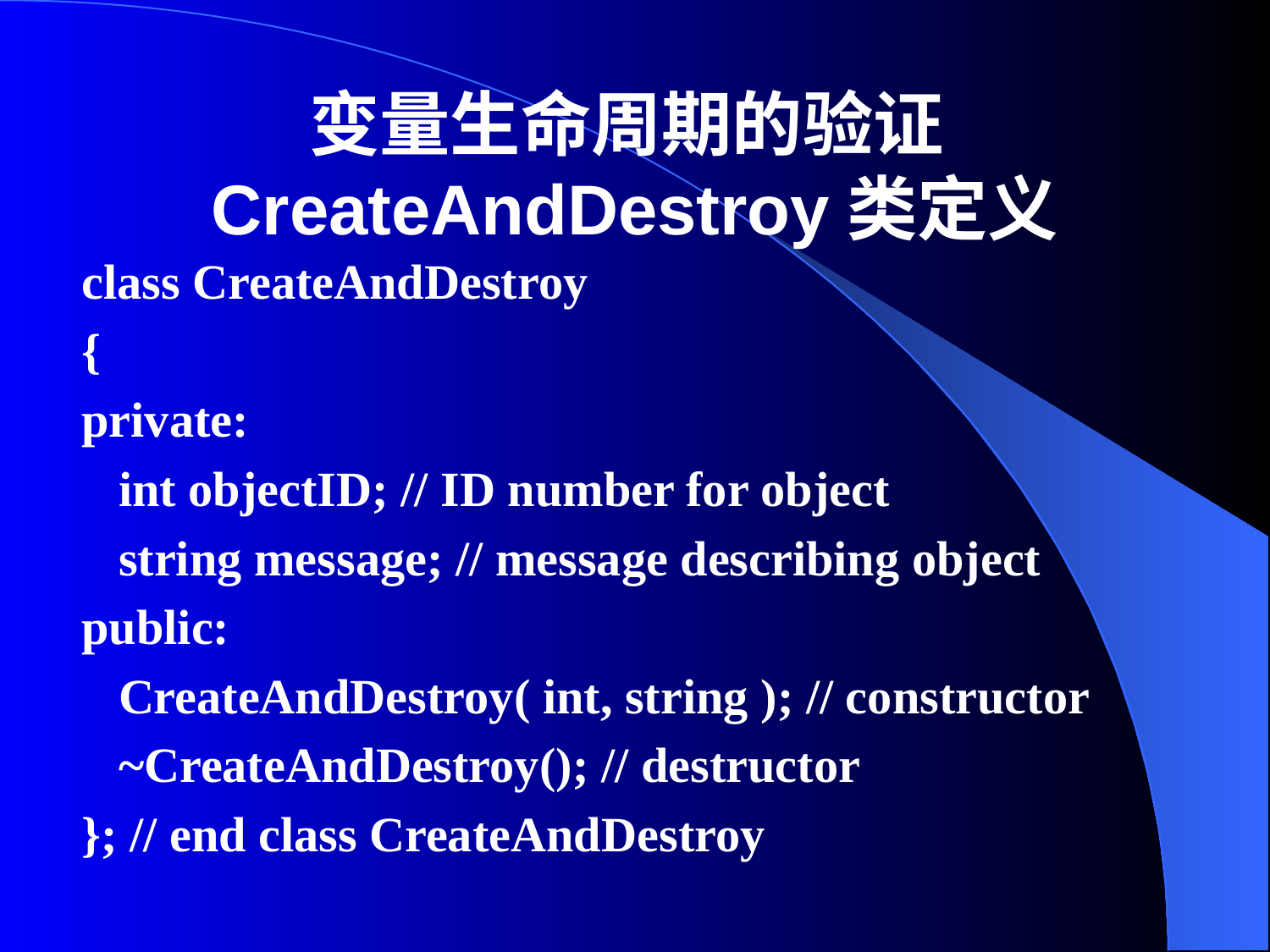

# 变量生命周期的验证CreateAndDestroy类定义
class CreateAndDestroy
{
private:
   int objectID; // ID number for object
   string message; // message describing object
public:
   CreateAndDestroy( int, string ); // constructor
   ~CreateAndDestroy(); // destructor
}; // end class CreateAndDestroy